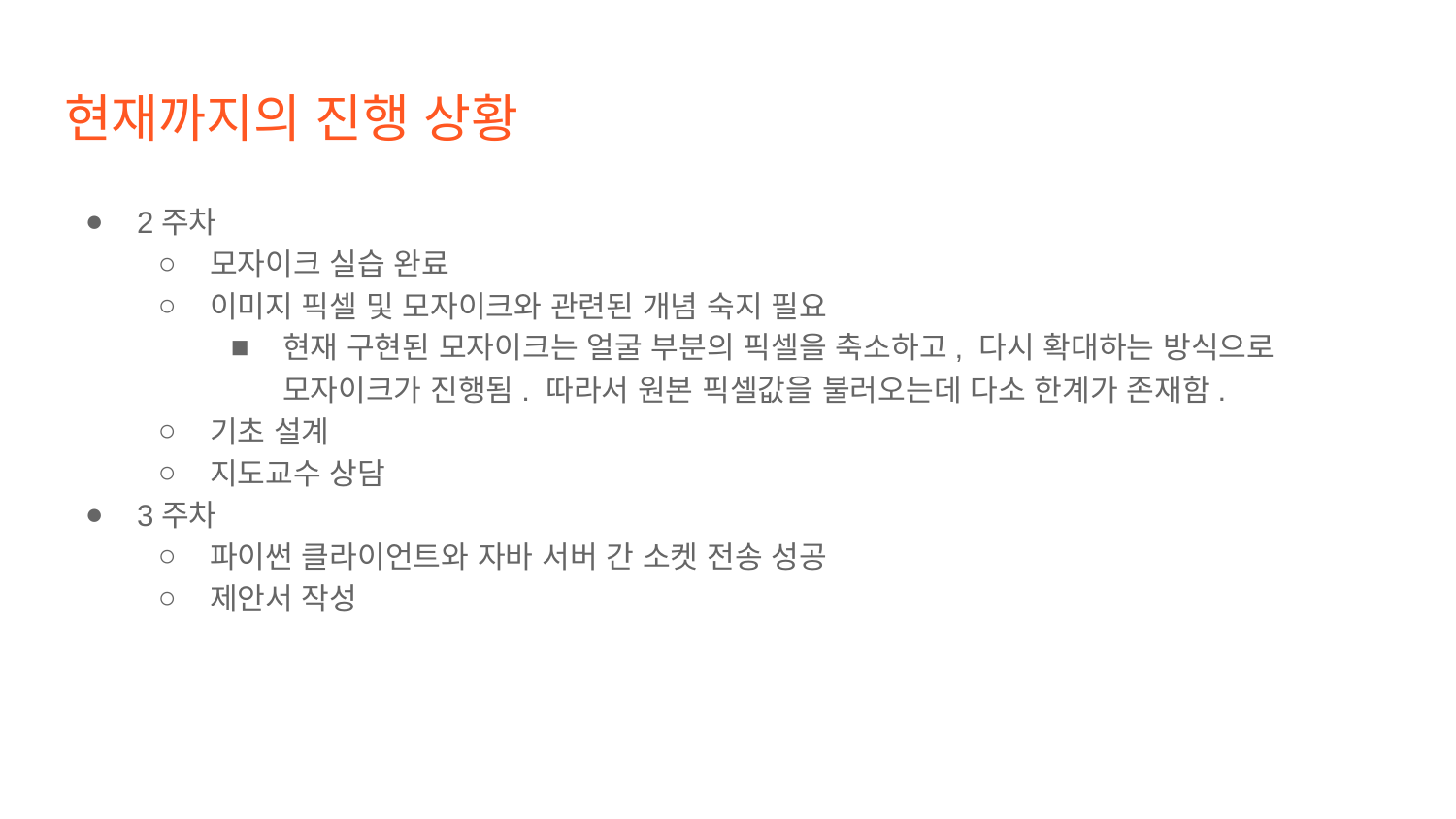

# 현재까지의 진행 상황
2주차
모자이크 실습 완료
이미지 픽셀 및 모자이크와 관련된 개념 숙지 필요
현재 구현된 모자이크는 얼굴 부분의 픽셀을 축소하고, 다시 확대하는 방식으로 모자이크가 진행됨. 따라서 원본 픽셀값을 불러오는데 다소 한계가 존재함.
기초 설계
지도교수 상담
3주차
파이썬 클라이언트와 자바 서버 간 소켓 전송 성공
제안서 작성